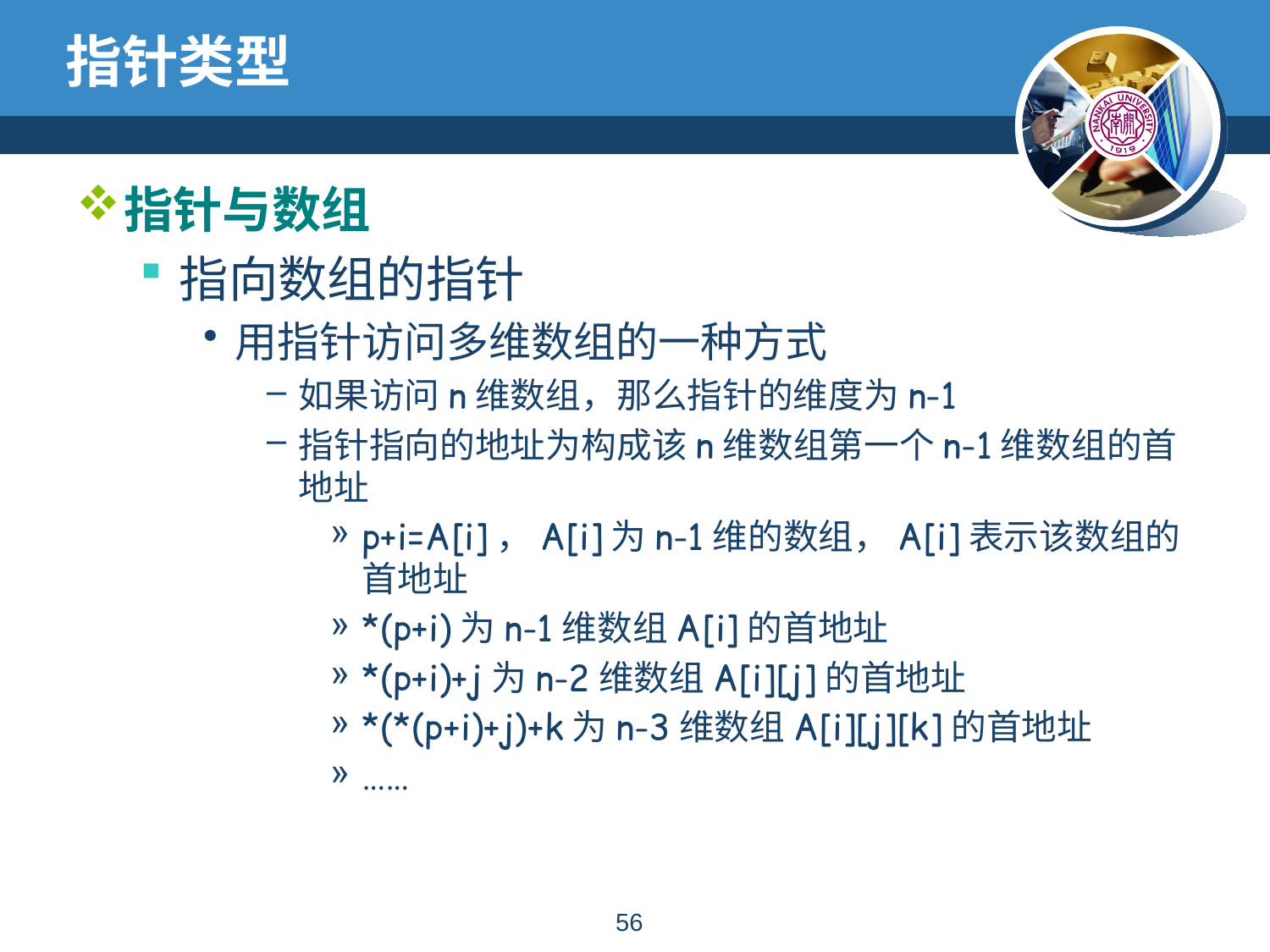

# 指针类型
指针与数组
指向数组的指针
用指针访问多维数组的一种方式
如果访问n维数组，那么指针的维度为n-1
指针指向的地址为构成该n维数组第一个n-1维数组的首地址
p+i=A[i]，A[i]为n-1维的数组，A[i]表示该数组的首地址
*(p+i)为n-1维数组A[i]的首地址
*(p+i)+j为n-2维数组A[i][j]的首地址
*(*(p+i)+j)+k为n-3维数组A[i][j][k]的首地址
……
56